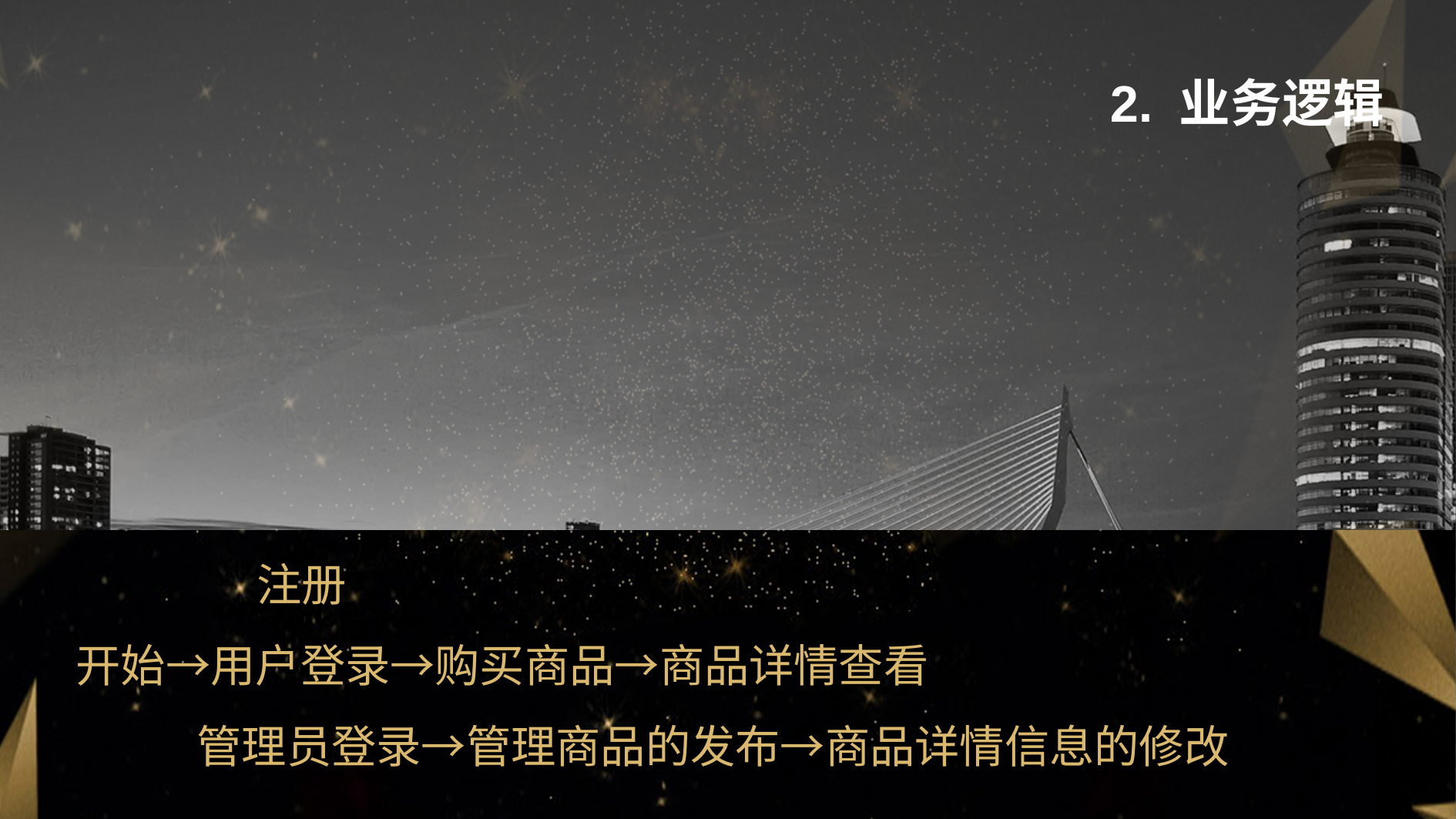

2. 业务逻辑
                 注册
开始→用户登录→购买商品→商品详情查看
           管理员登录→管理商品的发布→商品详情信息的修改
PROJECT
DESCRIPTION